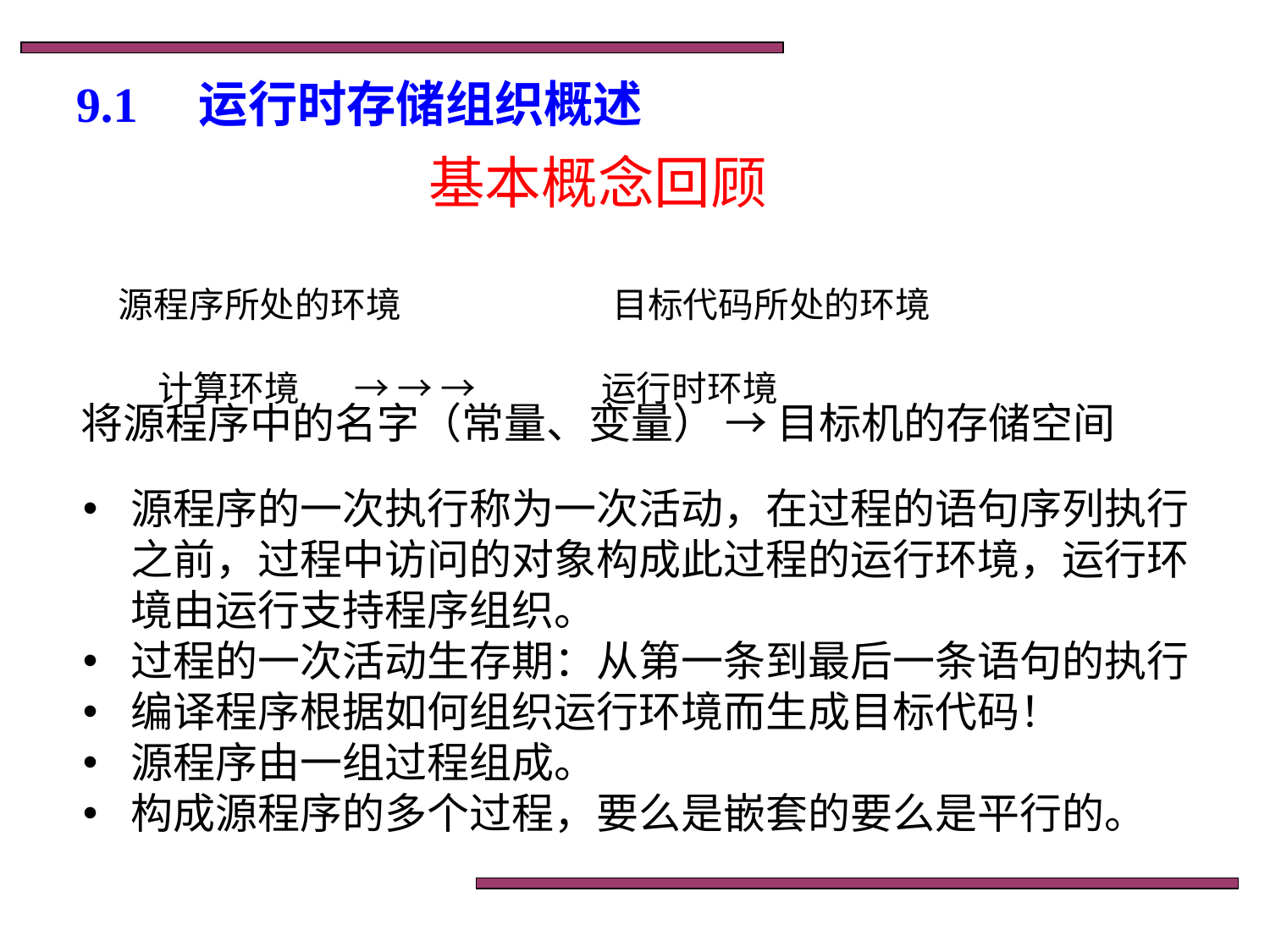

9.1　运行时存储组织概述
基本概念回顾

源程序所处的环境                           目标代码所处的环境

    计算环境       → → →                运行时环境

将源程序中的名字（常量、变量） → 目标机的存储空间
源程序的一次执行称为一次活动，在过程的语句序列执行之前，过程中访问的对象构成此过程的运行环境，运行环境由运行支持程序组织。
过程的一次活动生存期：从第一条到最后一条语句的执行
编译程序根据如何组织运行环境而生成目标代码！
源程序由一组过程组成。
构成源程序的多个过程，要么是嵌套的要么是平行的。